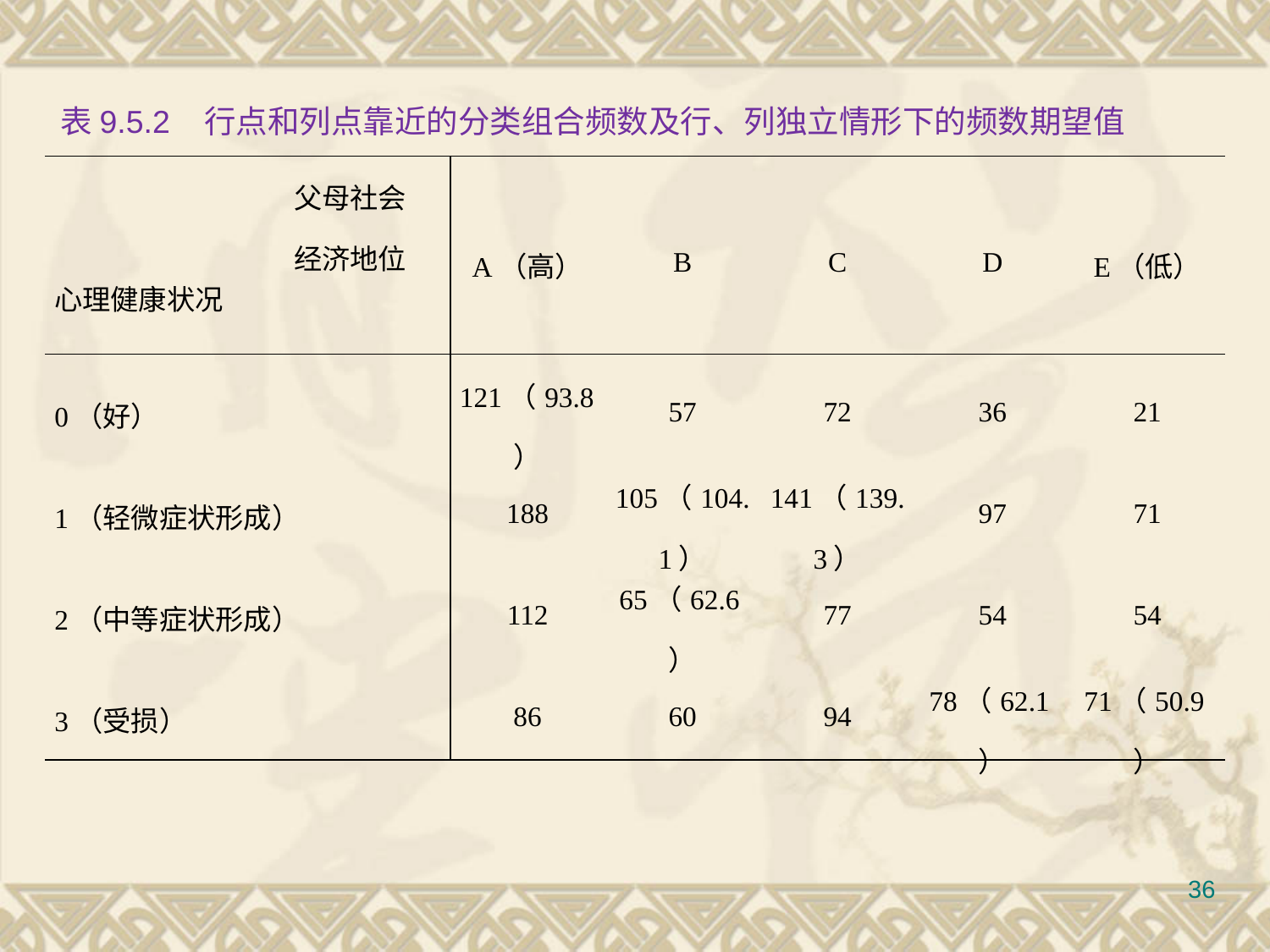

#
表9.5.2   行点和列点靠近的分类组合频数及行、列独立情形下的频数期望值
|  | 父母社会 经济地位 | A（高） | B | C | D | E（低） |
| --- | --- | --- | --- | --- | --- | --- |
| 心理健康状况 |  |  |  |  |  |  |
| 0（好） |  | 121（93.8） | 57 | 72 | 36 | 21 |
| 1（轻微症状形成） |  | 188 | 105（104.1） | 141（139.3） | 97 | 71 |
| 2（中等症状形成） |  | 112 | 65（62.6） | 77 | 54 | 54 |
| 3（受损） |  | 86 | 60 | 94 | 78（62.1） | 71（50.9） |

36